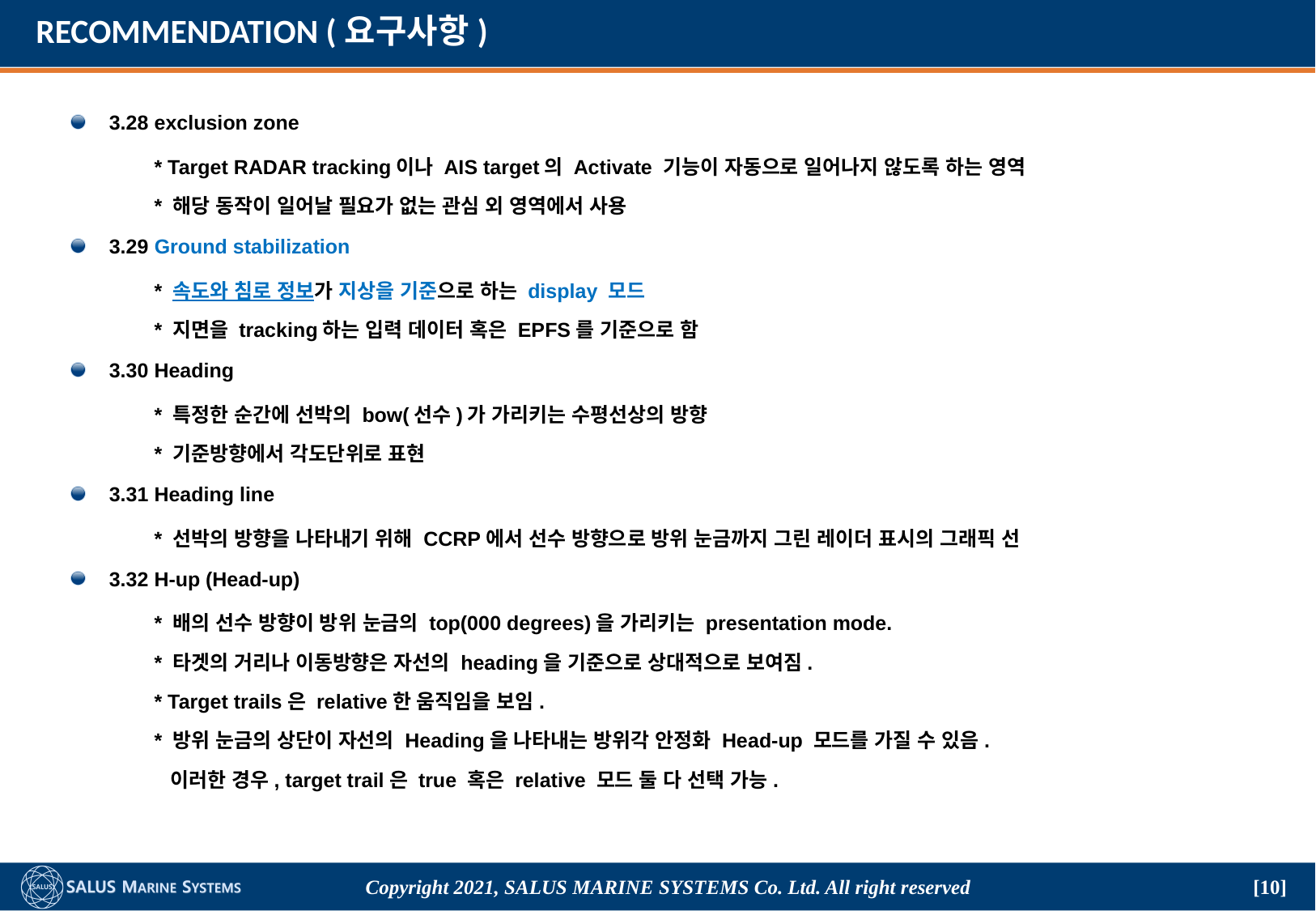

# RECOMMENDATION (요구사항)
3.28 exclusion zone
	* Target RADAR tracking이나 AIS target의 Activate 기능이 자동으로 일어나지 않도록 하는 영역
	* 해당 동작이 일어날 필요가 없는 관심 외 영역에서 사용
3.29 Ground stabilization
	* 속도와 침로 정보가 지상을 기준으로 하는 display 모드
	* 지면을 tracking하는 입력 데이터 혹은 EPFS를 기준으로 함
3.30 Heading
	* 특정한 순간에 선박의 bow(선수)가 가리키는 수평선상의 방향
	* 기준방향에서 각도단위로 표현
3.31 Heading line
	* 선박의 방향을 나타내기 위해 CCRP에서 선수 방향으로 방위 눈금까지 그린 레이더 표시의 그래픽 선
3.32 H-up (Head-up)
	* 배의 선수 방향이 방위 눈금의 top(000 degrees)을 가리키는 presentation mode.
	* 타겟의 거리나 이동방향은 자선의 heading을 기준으로 상대적으로 보여짐.
	* Target trails은 relative한 움직임을 보임.
	* 방위 눈금의 상단이 자선의 Heading을 나타내는 방위각 안정화 Head-up 모드를 가질 수 있음.
	  이러한 경우, target trail은 true 혹은 relative 모드 둘 다 선택 가능.

Copyright 2021, SALUS Marine Systems Co. Ltd. All right reserved
[10]